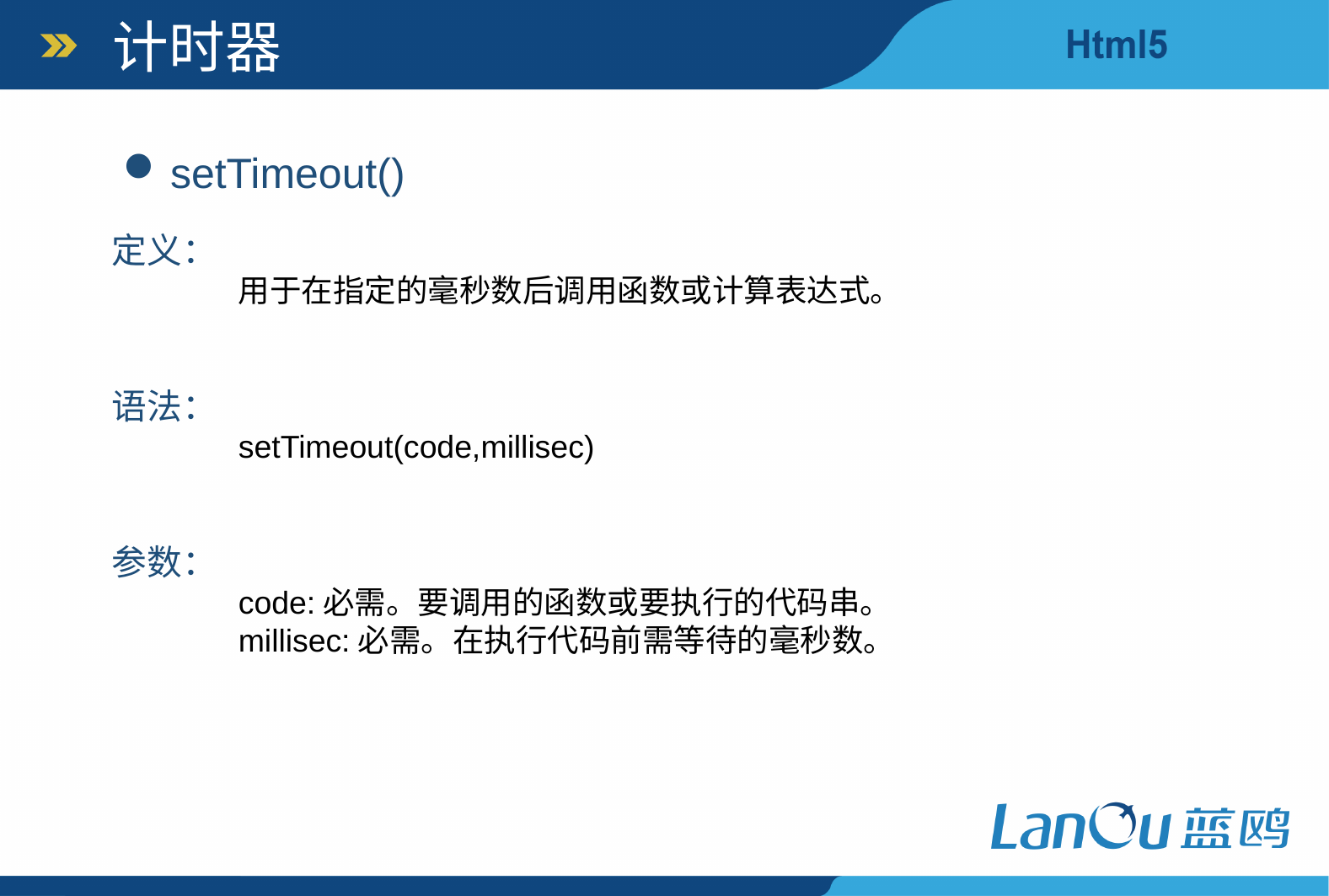

计时器

setTimeout()

定义：
	用于在指定的毫秒数后调用函数或计算表达式。

语法：
	setTimeout(code,millisec)

参数：
	code:必需。要调用的函数或要执行的代码串。
	millisec:必需。在执行代码前需等待的毫秒数。